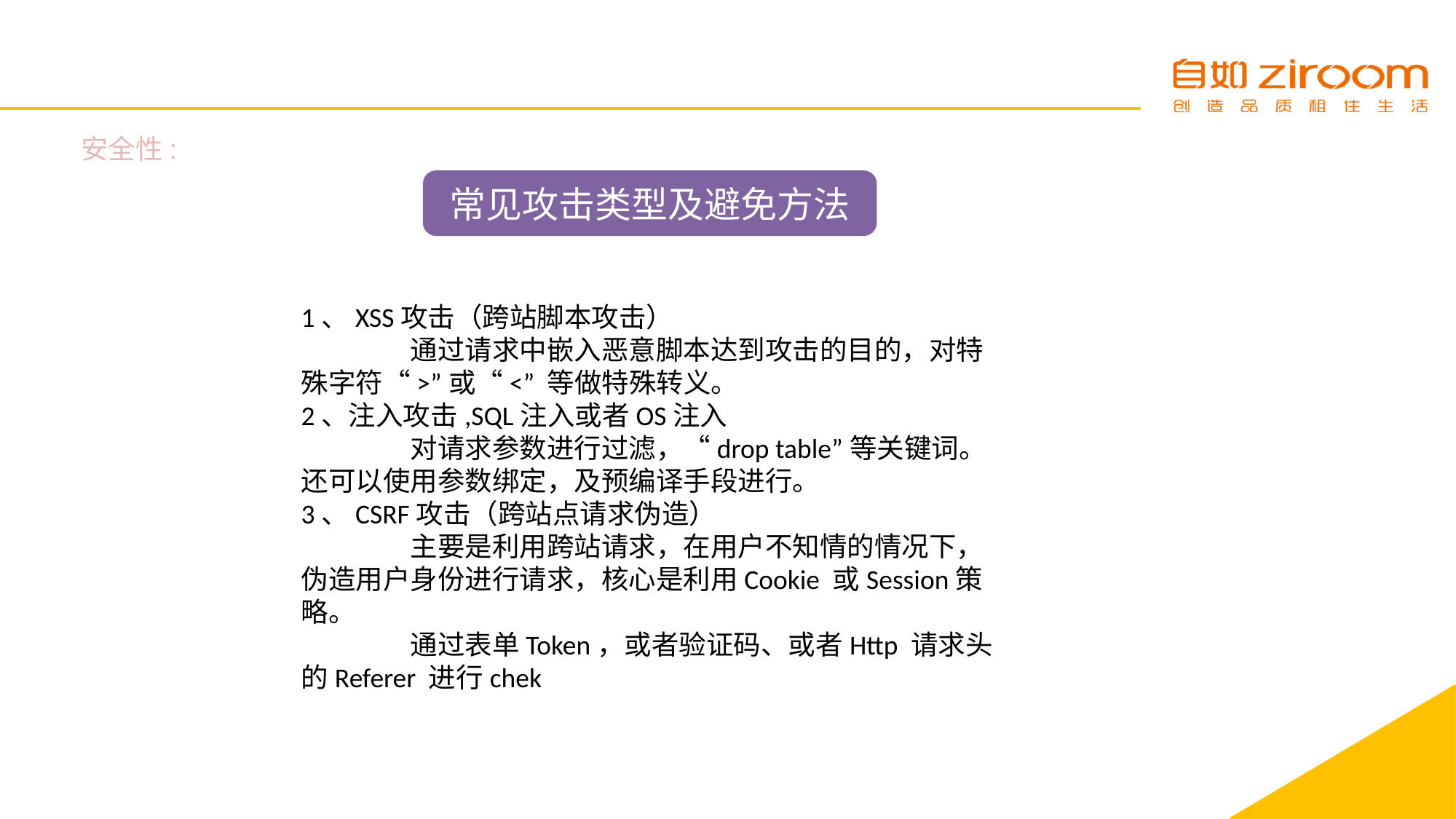

安全性:

常见攻击类型及避免方法
1、XSS攻击（跨站脚本攻击）
	通过请求中嵌入恶意脚本达到攻击的目的，对特殊字符“>”或“<” 等做特殊转义。
2、注入攻击,SQL注入或者OS注入
	对请求参数进行过滤，“drop table”等关键词。还可以使用参数绑定，及预编译手段进行。
3、CSRF攻击（跨站点请求伪造）
	主要是利用跨站请求，在用户不知情的情况下，伪造用户身份进行请求，核心是利用Cookie 或Session策略。
	通过表单Token，或者验证码、或者Http 请求头的Referer 进行chek